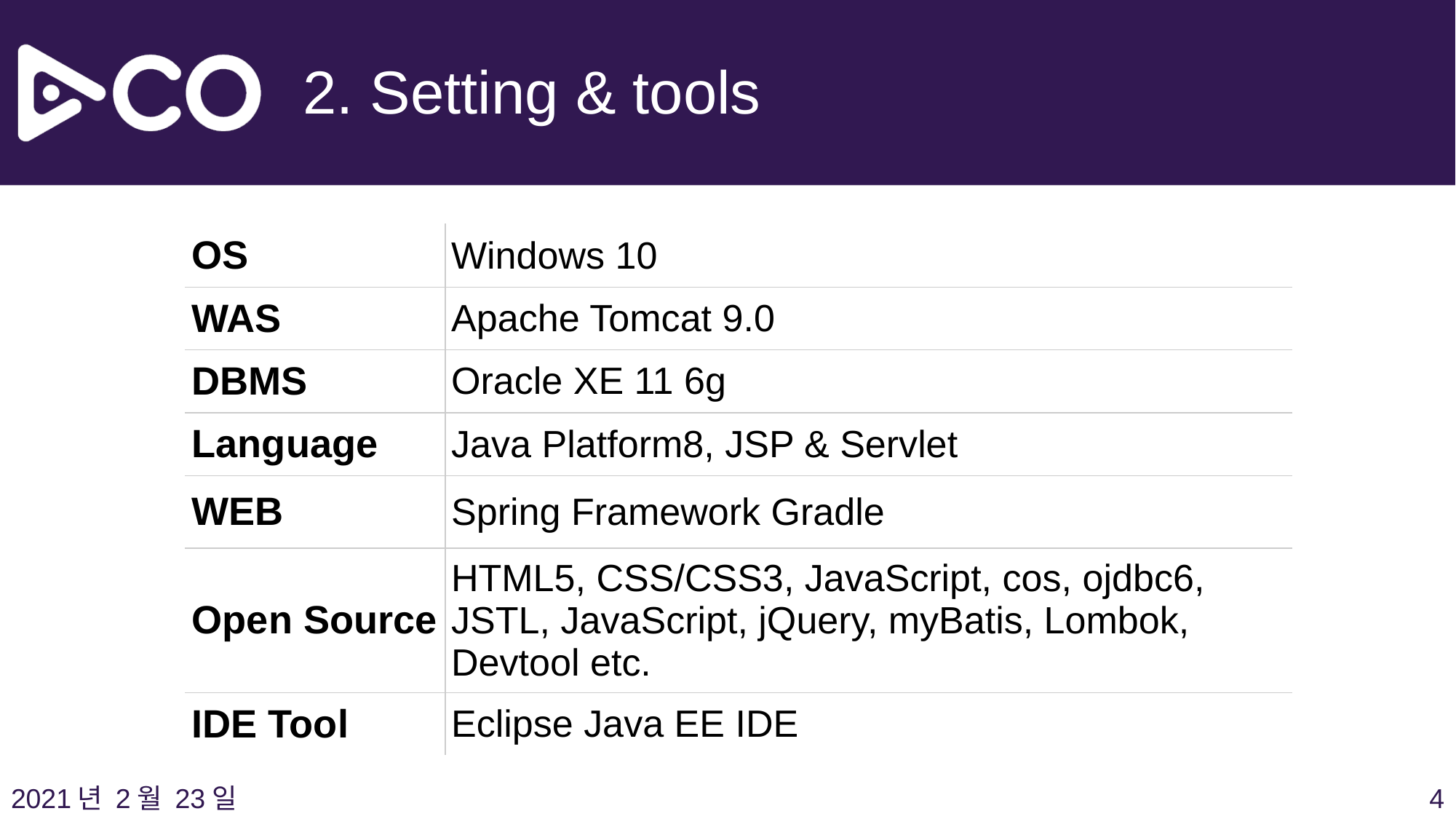

2. Setting & tools
| OS | Windows 10 |
| --- | --- |
| WAS | Apache Tomcat 9.0 |
| DBMS | Oracle XE 11 6g |
| Language | Java Platform8, JSP & Servlet |
| WEB | Spring Framework Gradle |
| Open Source | HTML5, CSS/CSS3, JavaScript, cos, ojdbc6, JSTL, JavaScript, jQuery, myBatis, Lombok, Devtool etc. |
| IDE Tool | Eclipse Java EE IDE |
4
2021년 2월 23일